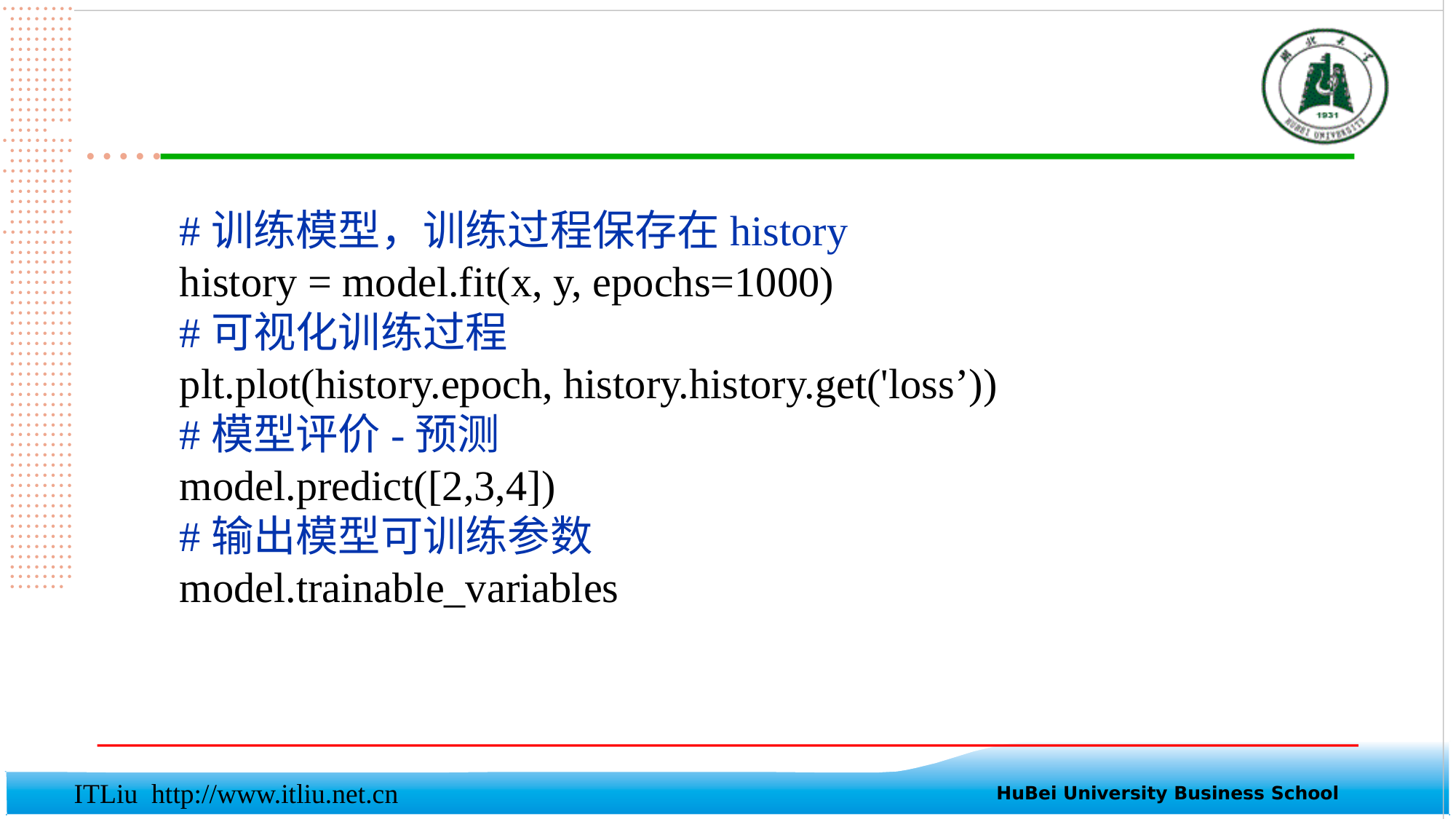

#训练模型，训练过程保存在history
history = model.fit(x, y, epochs=1000)
#可视化训练过程
plt.plot(history.epoch, history.history.get('loss’))
#模型评价-预测
model.predict([2,3,4])
#输出模型可训练参数
model.trainable_variables